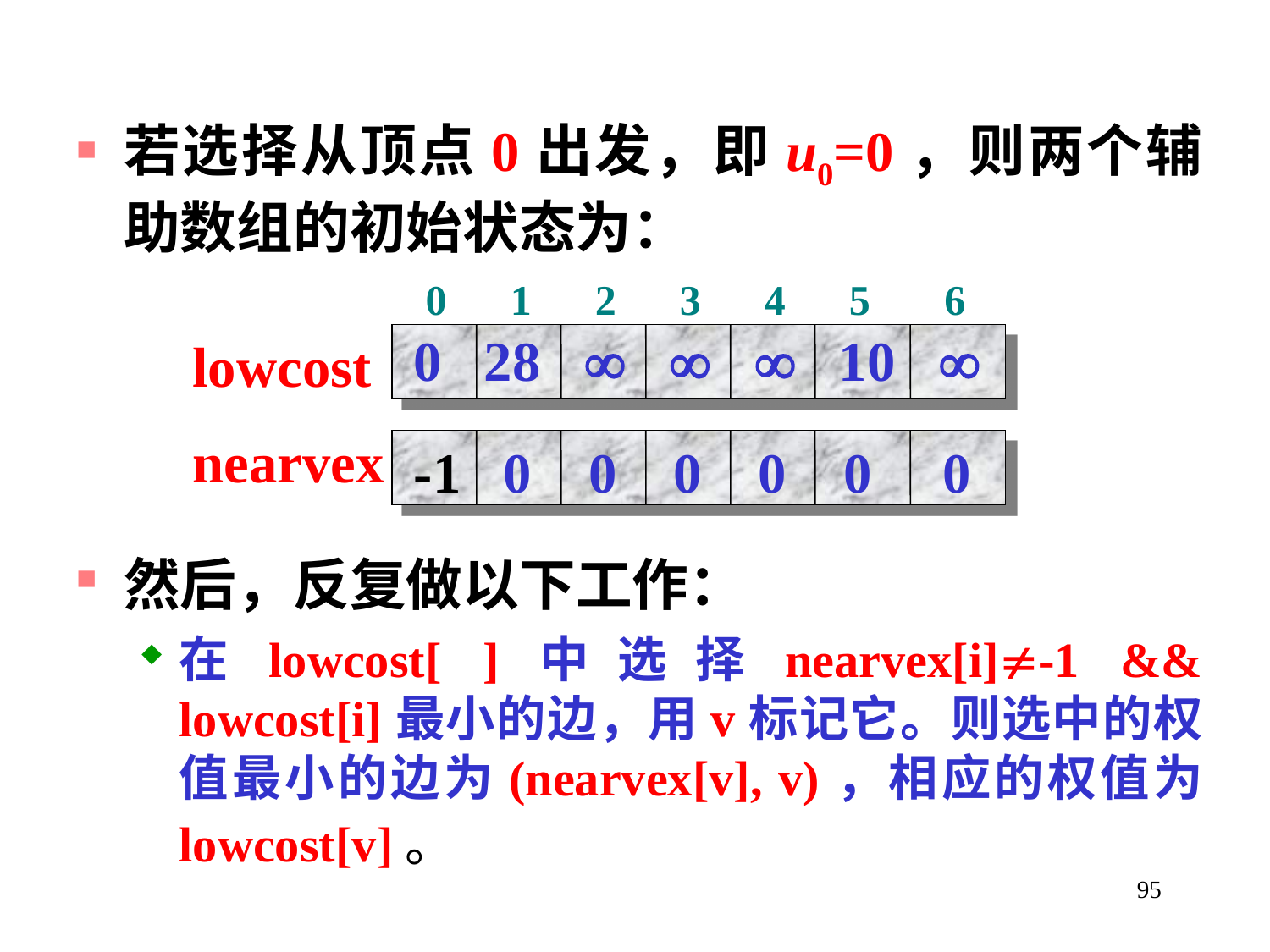

若选择从顶点0出发，即u0=0，则两个辅助数组的初始状态为：

然后，反复做以下工作：
在lowcost[ ]中选择nearvex[i]≠-1 && lowcost[i]最小的边，用v标记它。则选中的权值最小的边为(nearvex[v], v)，相应的权值为 lowcost[v]。
0      1      2      3      4      5       6
0   28   ∞   ∞   ∞   10   ∞
lowcost

nearvex

-1   0    0    0    0    0     0

95